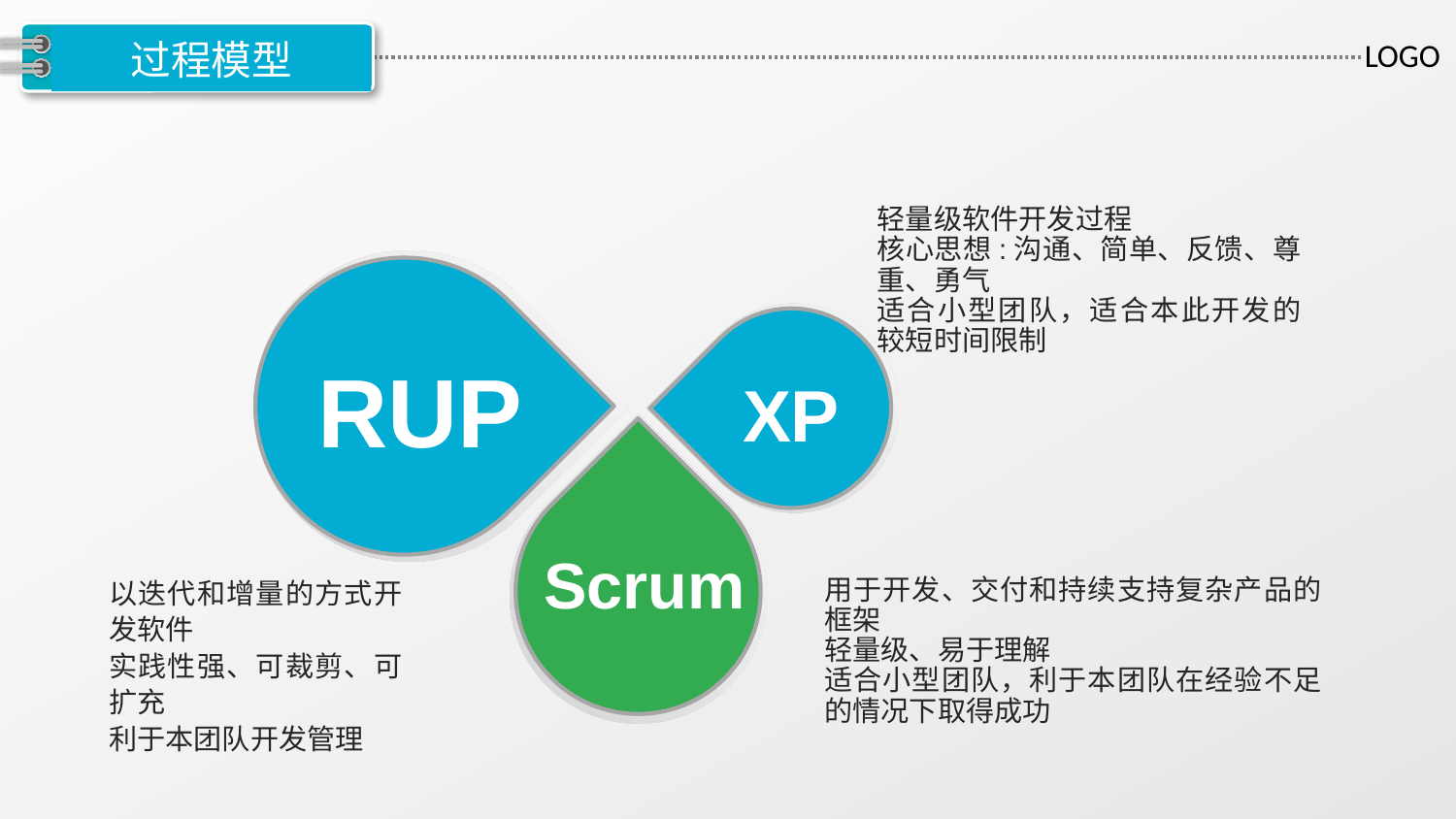

# 过程模型
轻量级软件开发过程
核心思想:沟通、简单、反馈、尊重、勇气
适合小型团队，适合本此开发的较短时间限制

RUP

XP

Scrum
以迭代和增量的方式开发软件
实践性强、可裁剪、可扩充
利于本团队开发管理
用于开发、交付和持续支持复杂产品的框架
轻量级、易于理解
适合小型团队，利于本团队在经验不足的情况下取得成功